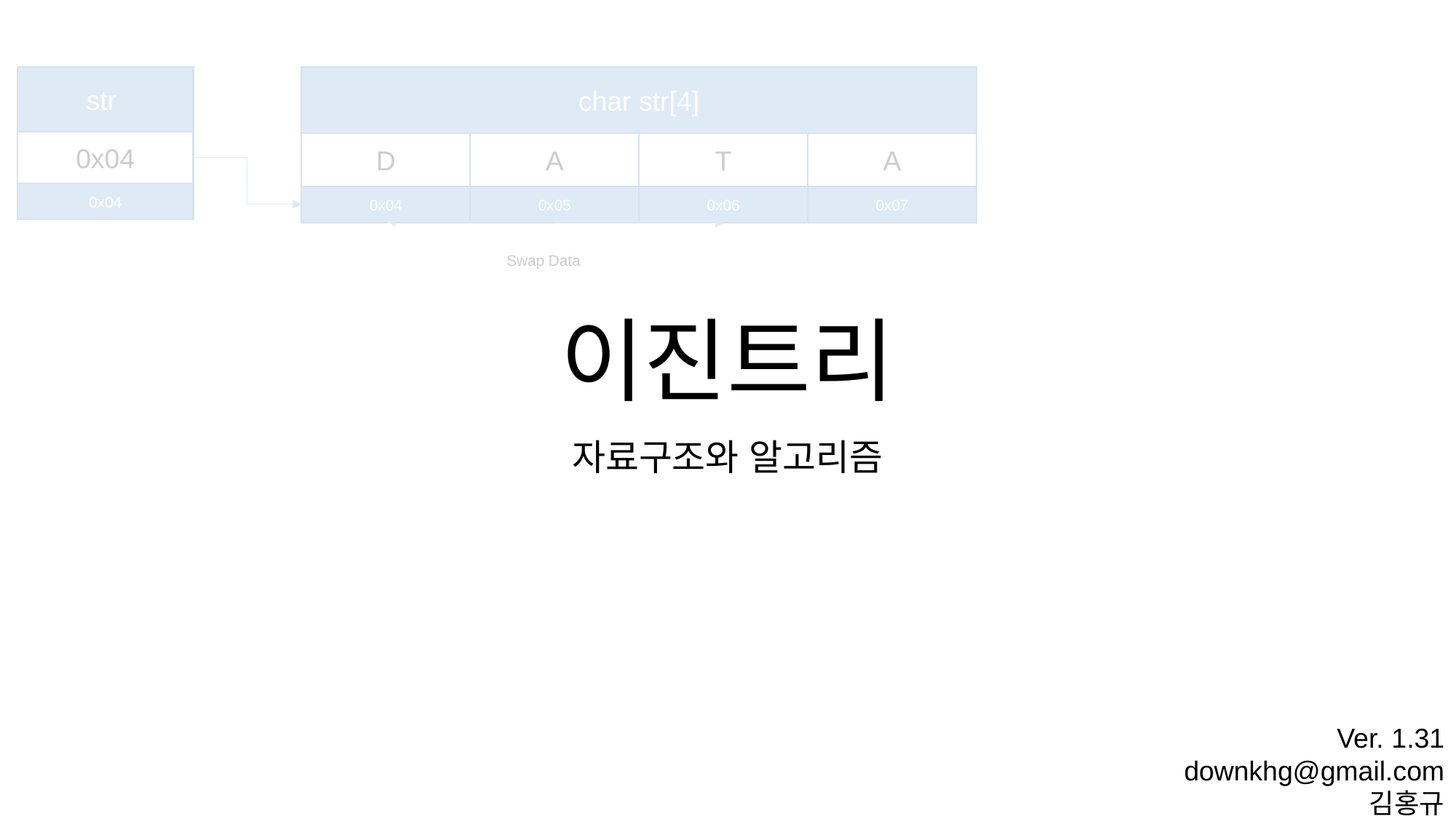

str
0x04
0x04
char str[4]
D
0x04
A
0x05
T
0x06
A
0x07
Swap Data
# 이진트리
자료구조와 알고리즘
Ver. 1.31
downkhg@gmail.com
김홍규